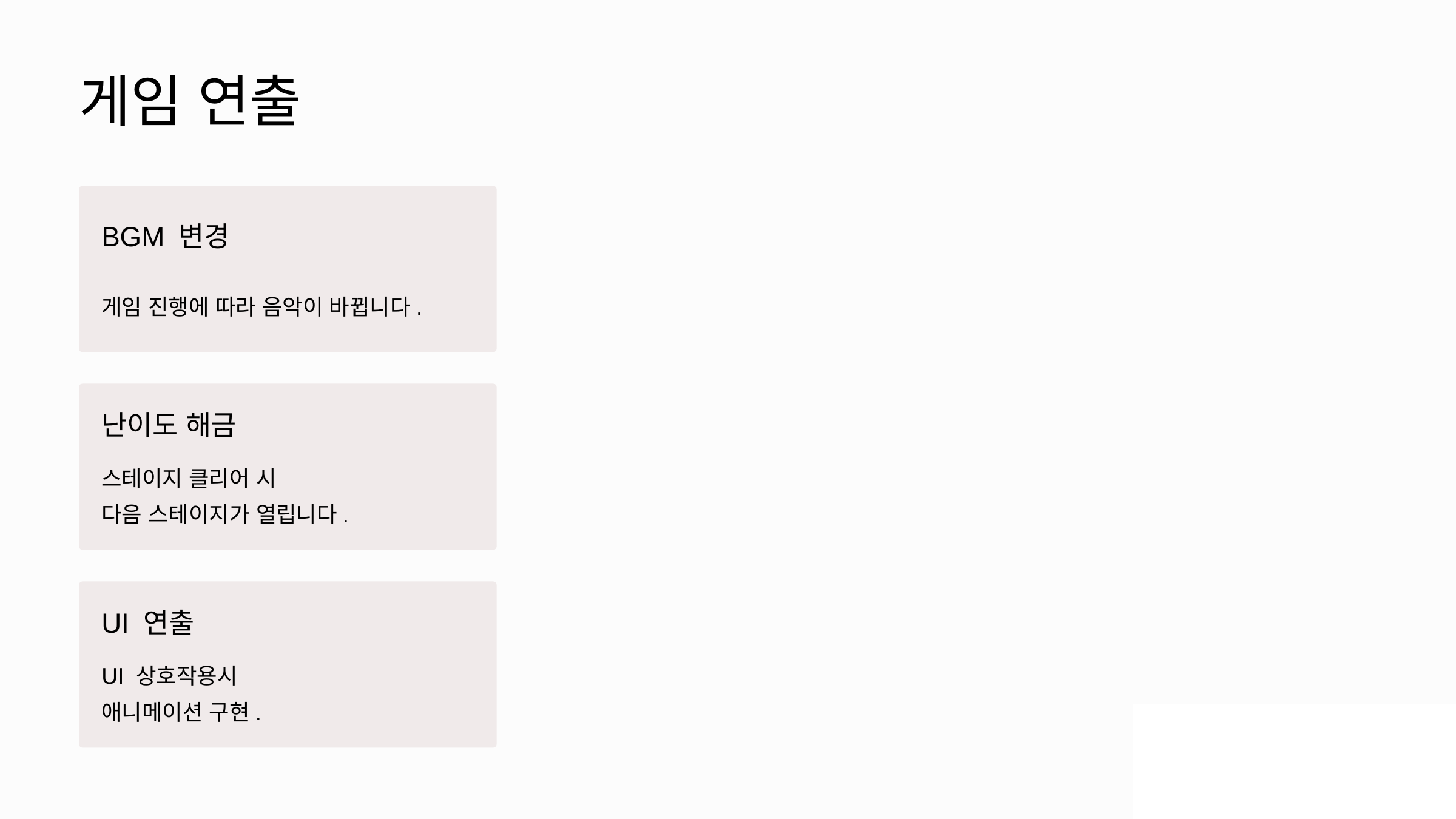

게임 연출

BGM 변경
게임 진행에 따라 음악이 바뀝니다.

난이도 해금
스테이지 클리어 시
다음 스테이지가 열립니다.

UI 연출
UI 상호작용시
애니메이션 구현.